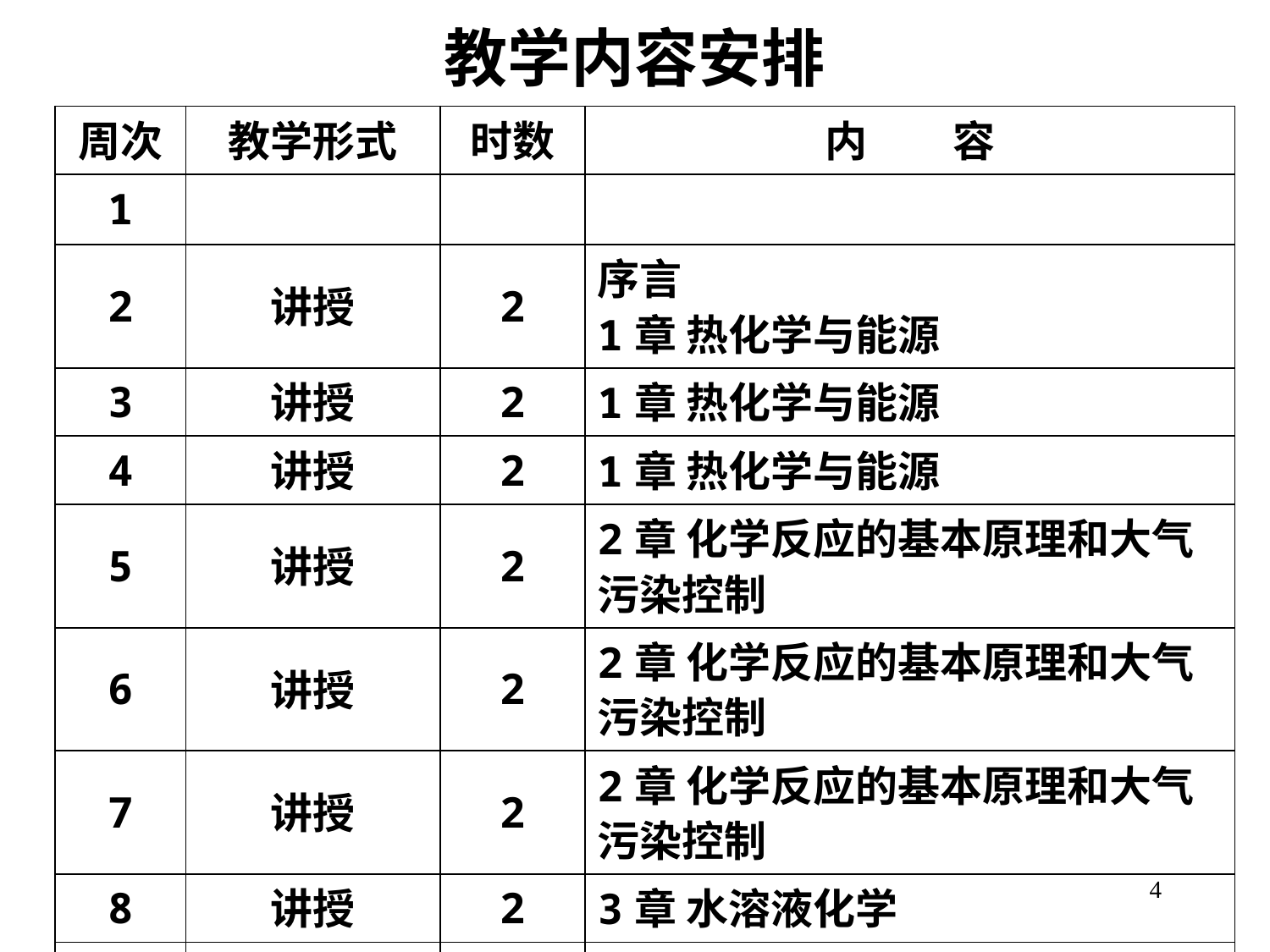

教学内容安排
| 周次 | 教学形式 | 时数 | 内 容 |
| --- | --- | --- | --- |
| 1 |  |  |  |
| 2 | 讲授 | 2 | 序言 1章 热化学与能源 |
| 3 | 讲授 | 2 | 1章 热化学与能源 |
| 4 | 讲授 | 2 | 1章 热化学与能源 |
| 5 | 讲授 | 2 | 2章 化学反应的基本原理和大气污染控制 |
| 6 | 讲授 | 2 | 2章 化学反应的基本原理和大气污染控制 |
| 7 | 讲授 | 2 | 2章 化学反应的基本原理和大气污染控制 |
| 8 | 讲授 | 2 | 3章 水溶液化学 |
| 9 | 讲授 | 2 | 3章 水溶液化学 |
| 10 | 讲授 | 2 | 3章 水溶液化学 |
4